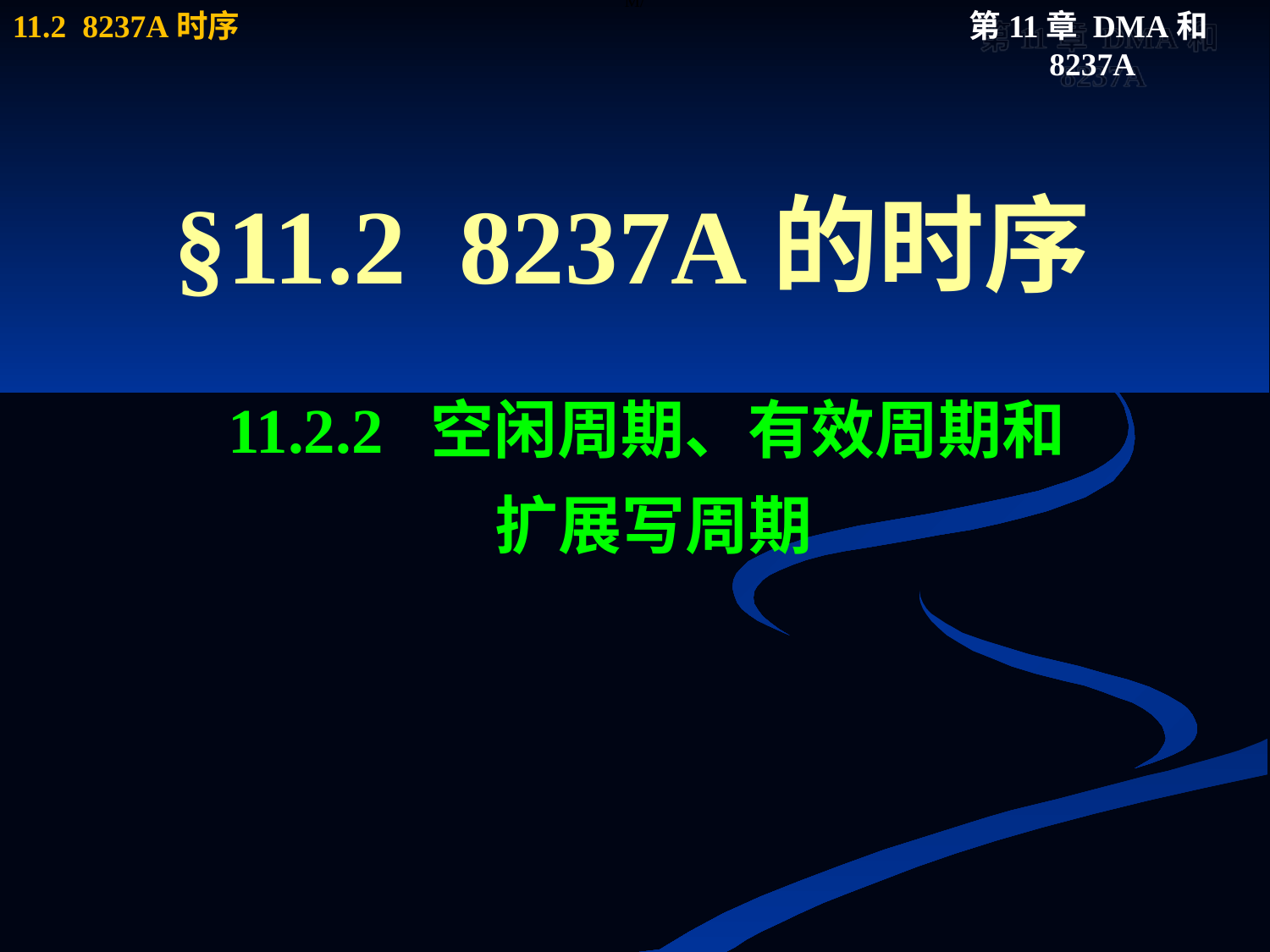

M/

# §11.2  8237A的时序
11.2.2  空闲周期、有效周期和
扩展写周期